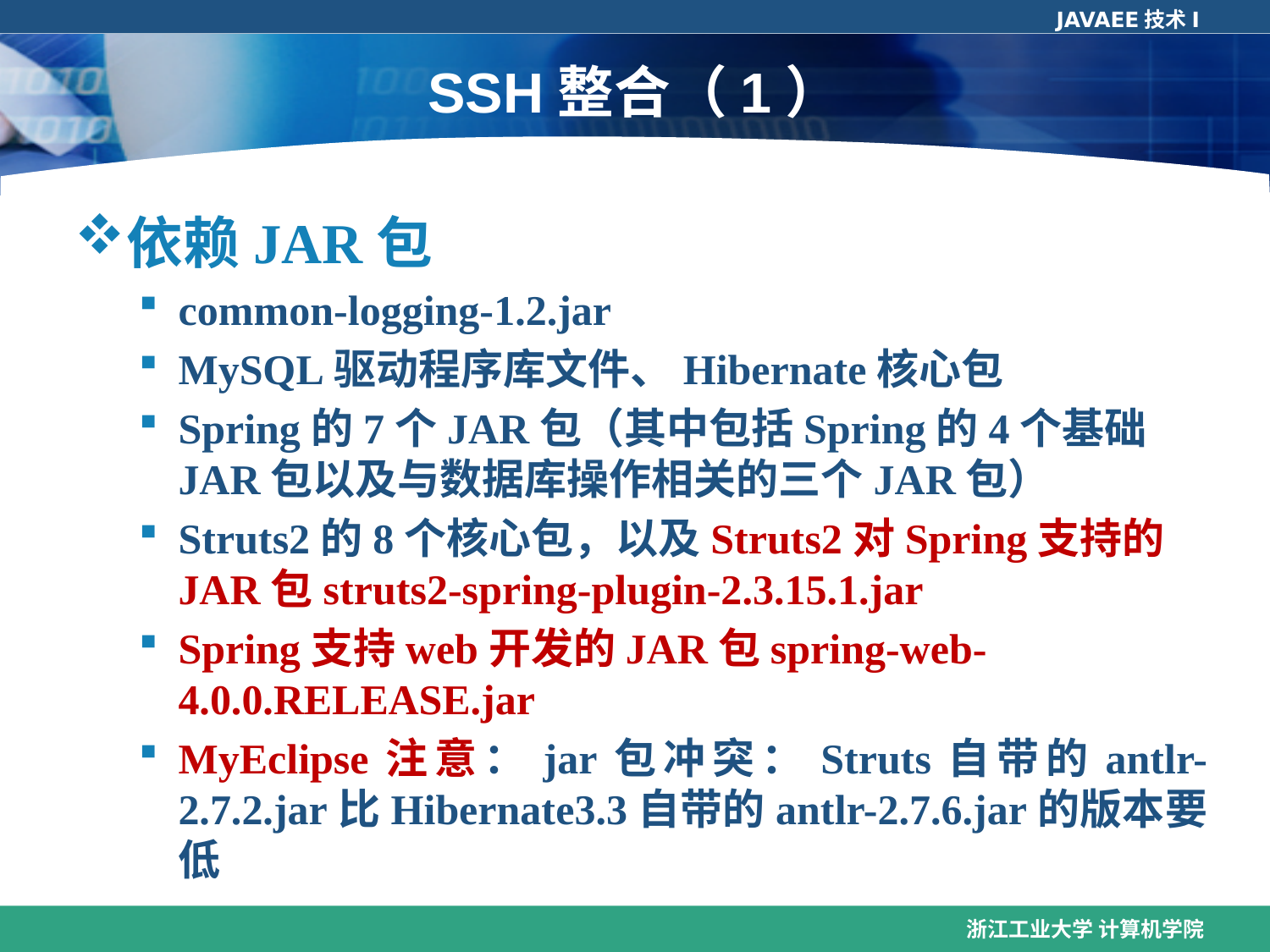

# SSH整合（1）
依赖JAR包
common-logging-1.2.jar
MySQL驱动程序库文件、Hibernate核心包
Spring的7个JAR包（其中包括Spring的4个基础JAR包以及与数据库操作相关的三个JAR包）
Struts2的8个核心包，以及Struts2对Spring支持的JAR包struts2-spring-plugin-2.3.15.1.jar
Spring支持web开发的JAR包spring-web-4.0.0.RELEASE.jar
MyEclipse注意：jar包冲突：Struts自带的antlr-2.7.2.jar比Hibernate3.3自带的antlr-2.7.6.jar的版本要低